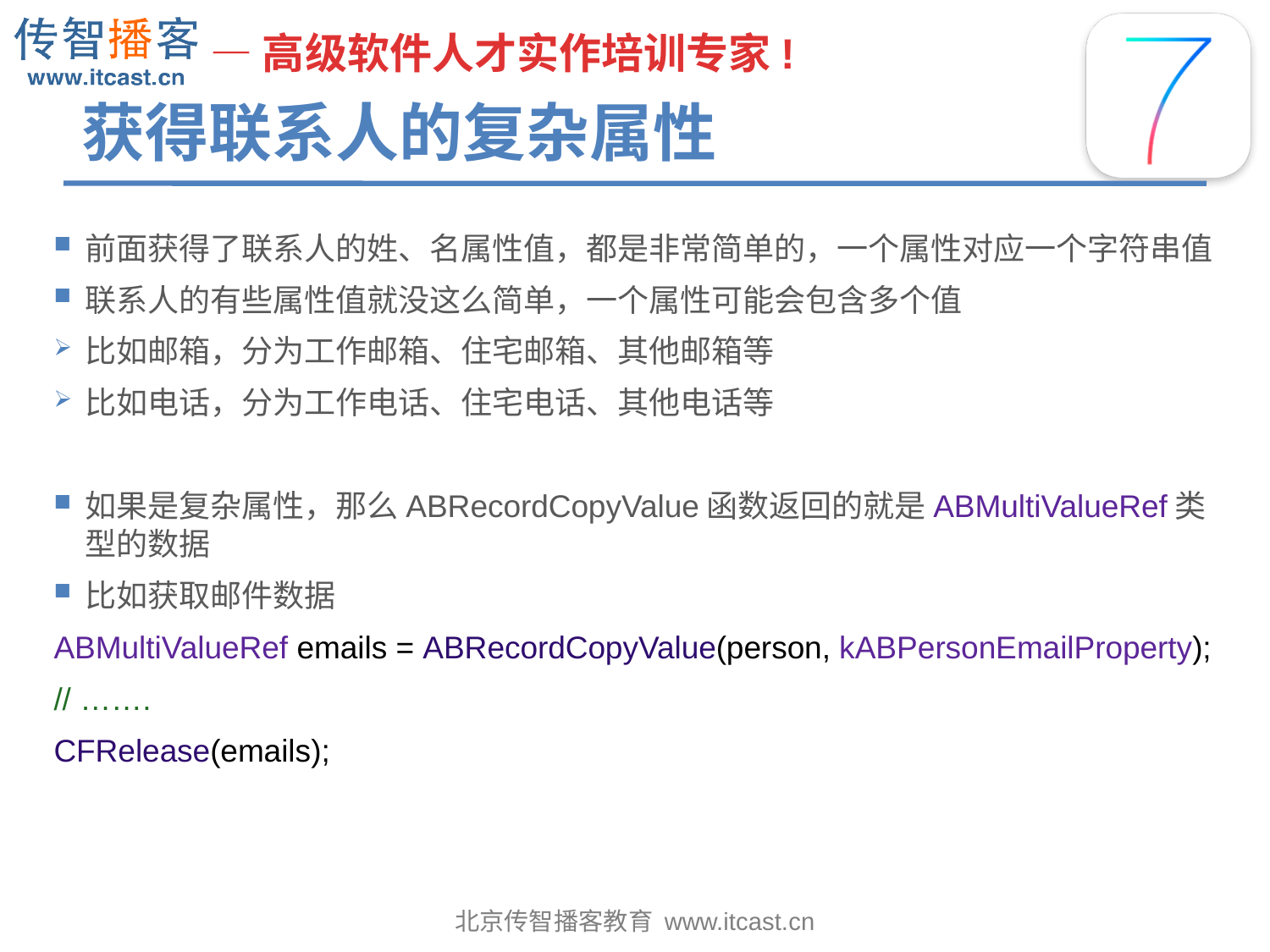

# 获得联系人的复杂属性
前面获得了联系人的姓、名属性值，都是非常简单的，一个属性对应一个字符串值
联系人的有些属性值就没这么简单，一个属性可能会包含多个值
比如邮箱，分为工作邮箱、住宅邮箱、其他邮箱等
比如电话，分为工作电话、住宅电话、其他电话等

如果是复杂属性，那么ABRecordCopyValue函数返回的就是ABMultiValueRef类型的数据
比如获取邮件数据
ABMultiValueRef emails = ABRecordCopyValue(person, kABPersonEmailProperty);
// …….
CFRelease(emails);